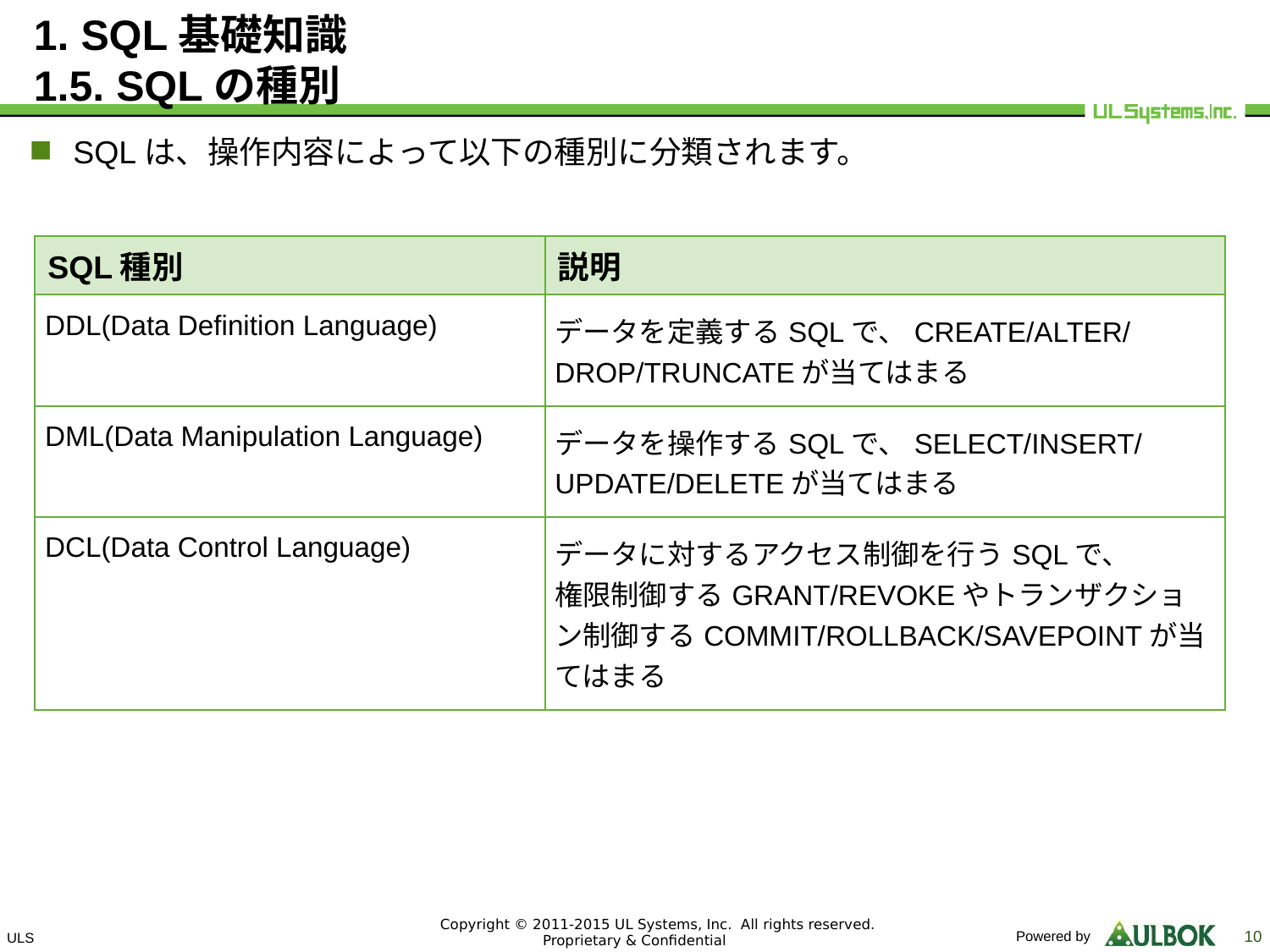

# 1. SQL基礎知識 1.5. SQLの種別
SQLは、操作内容によって以下の種別に分類されます。
| SQL種別 | 説明 |
| --- | --- |
| DDL(Data Definition Language) | データを定義するSQLで、CREATE/ALTER/DROP/TRUNCATEが当てはまる |
| DML(Data Manipulation Language) | データを操作するSQLで、SELECT/INSERT/UPDATE/DELETEが当てはまる |
| DCL(Data Control Language) | データに対するアクセス制御を行うSQLで、 権限制御するGRANT/REVOKEやトランザクション制御するCOMMIT/ROLLBACK/SAVEPOINTが当てはまる |